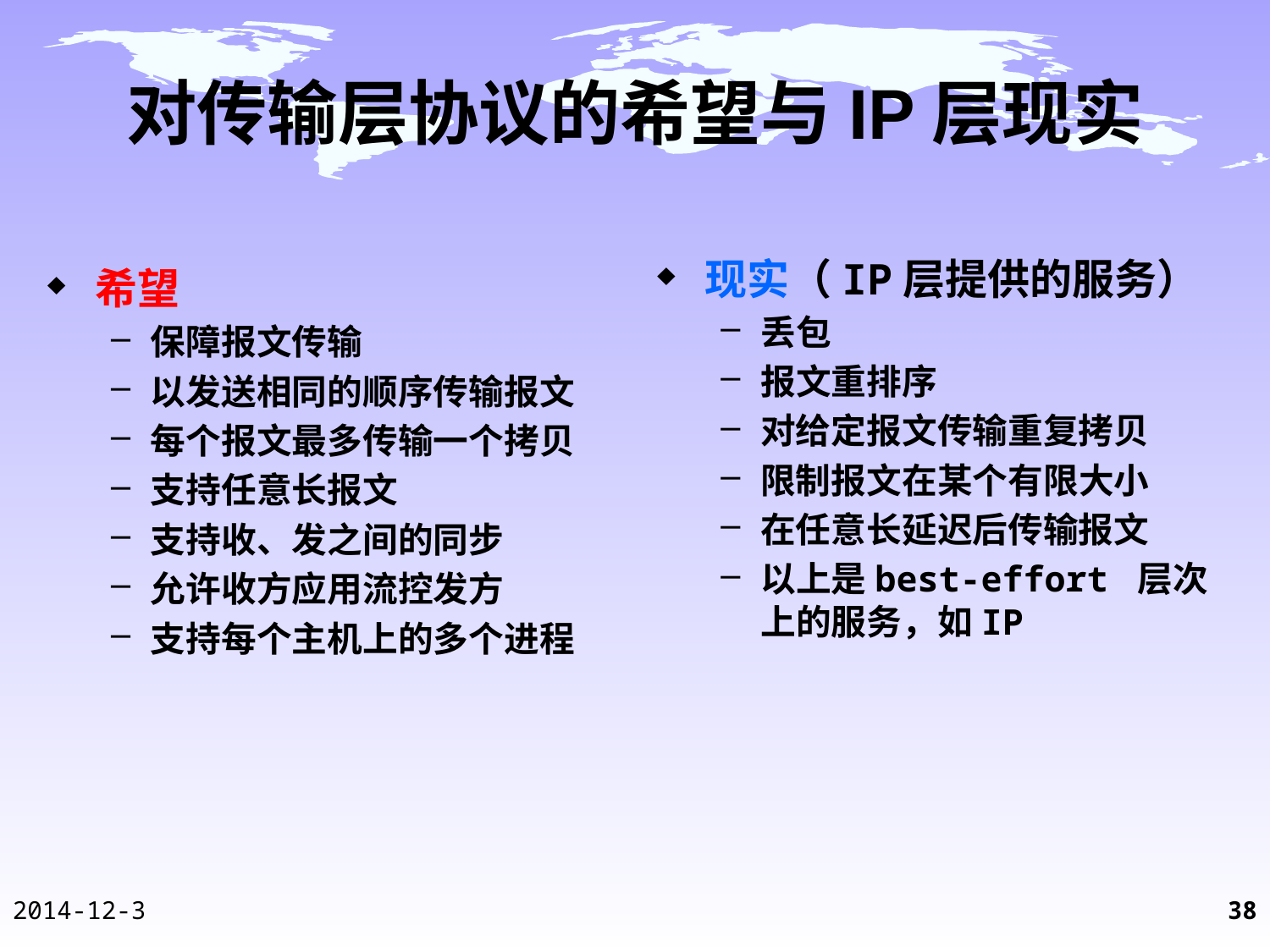

# 对传输层协议的希望与IP层现实
现实（IP层提供的服务）
丢包
报文重排序
对给定报文传输重复拷贝
限制报文在某个有限大小
在任意长延迟后传输报文
以上是best-effort 层次上的服务，如IP
希望
保障报文传输
以发送相同的顺序传输报文
每个报文最多传输一个拷贝
支持任意长报文
支持收、发之间的同步
允许收方应用流控发方
支持每个主机上的多个进程
2014-12-3
38